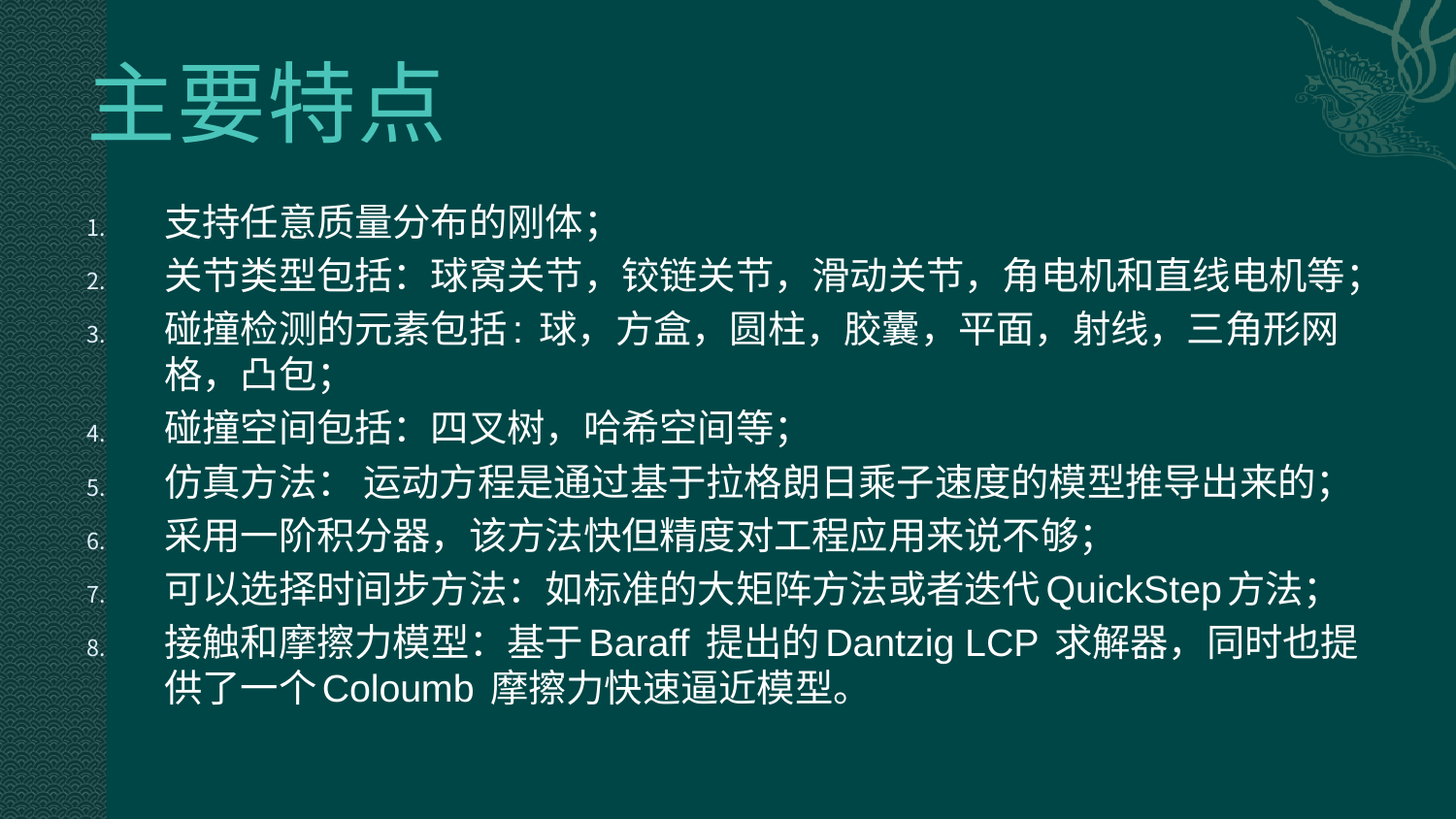

# 主要特点
支持任意质量分布的刚体；
关节类型包括：球窝关节，铰链关节，滑动关节，角电机和直线电机等；
碰撞检测的元素包括: 球，方盒，圆柱，胶囊，平面，射线，三角形网格，凸包；
碰撞空间包括：四叉树，哈希空间等；
仿真方法： 运动方程是通过基于拉格朗日乘子速度的模型推导出来的；
采用一阶积分器，该方法快但精度对工程应用来说不够；
可以选择时间步方法：如标准的大矩阵方法或者迭代QuickStep方法；
接触和摩擦力模型：基于Baraff 提出的Dantzig LCP 求解器，同时也提供了一个Coloumb 摩擦力快速逼近模型。